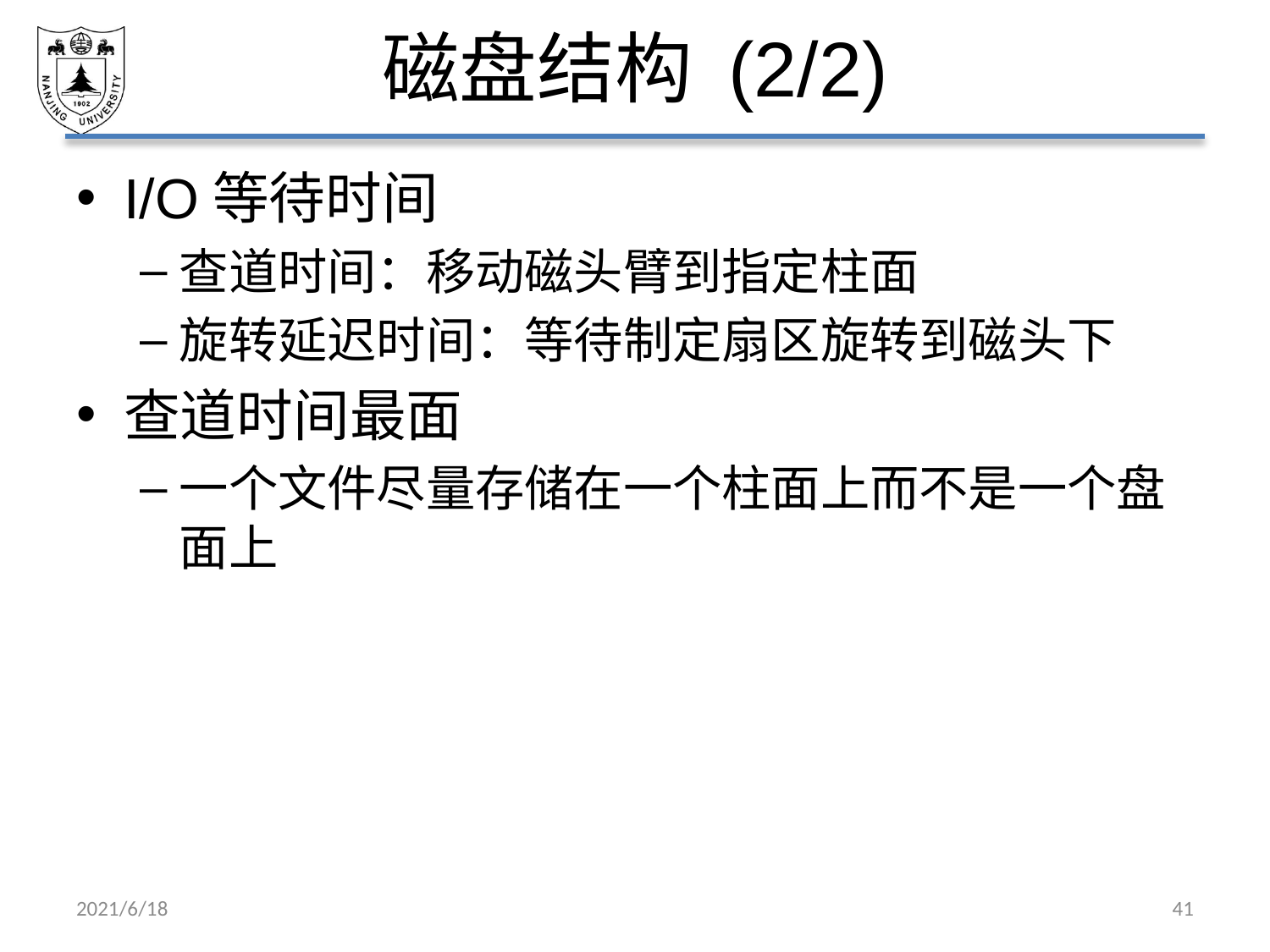

# 磁盘结构 (2/2)
I/O等待时间
查道时间：移动磁头臂到指定柱面
旋转延迟时间：等待制定扇区旋转到磁头下
查道时间最面
一个文件尽量存储在一个柱面上而不是一个盘面上
2021/6/18
41